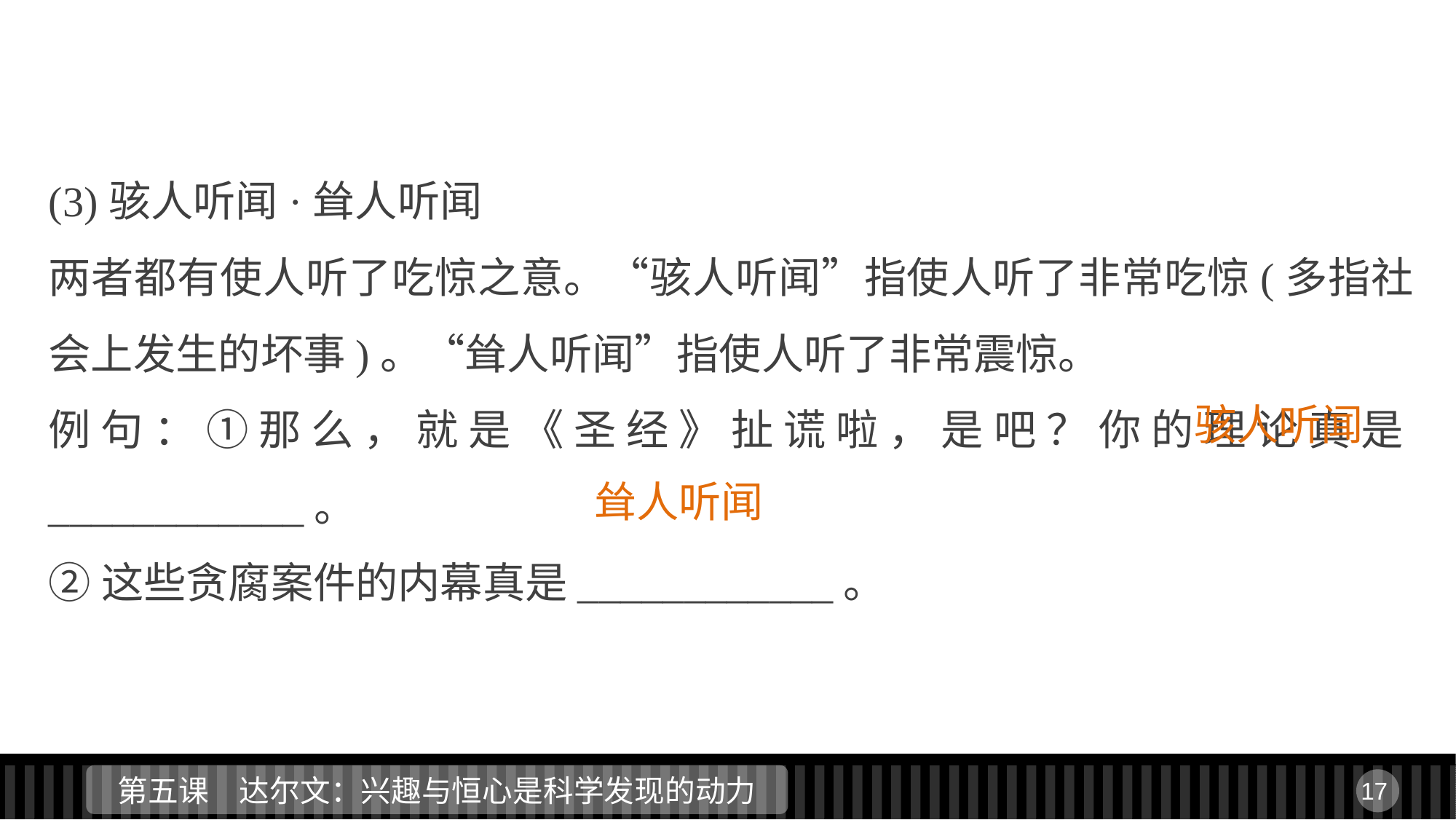

(3)骇人听闻·耸人听闻
两者都有使人听了吃惊之意。“骇人听闻”指使人听了非常吃惊(多指社会上发生的坏事)。“耸人听闻”指使人听了非常震惊。
例句：①那么，就是《圣经》扯谎啦，是吧？你的理论真是____________。
②这些贪腐案件的内幕真是____________。
骇人听闻
耸人听闻